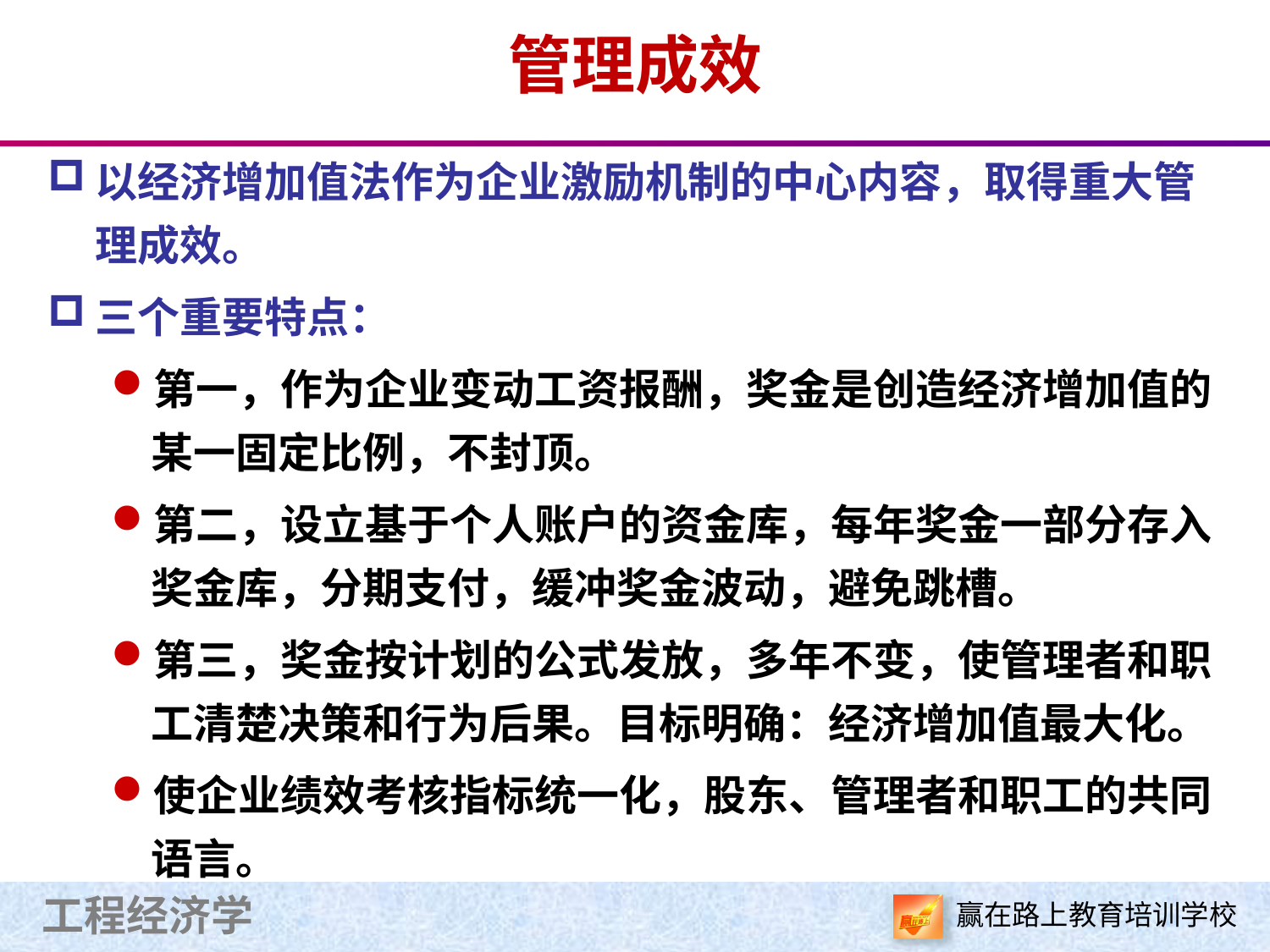

# 管理成效
以经济增加值法作为企业激励机制的中心内容，取得重大管理成效。
三个重要特点：
第一，作为企业变动工资报酬，奖金是创造经济增加值的某一固定比例，不封顶。
第二，设立基于个人账户的资金库，每年奖金一部分存入奖金库，分期支付，缓冲奖金波动，避免跳槽。
第三，奖金按计划的公式发放，多年不变，使管理者和职工清楚决策和行为后果。目标明确：经济增加值最大化。
使企业绩效考核指标统一化，股东、管理者和职工的共同语言。